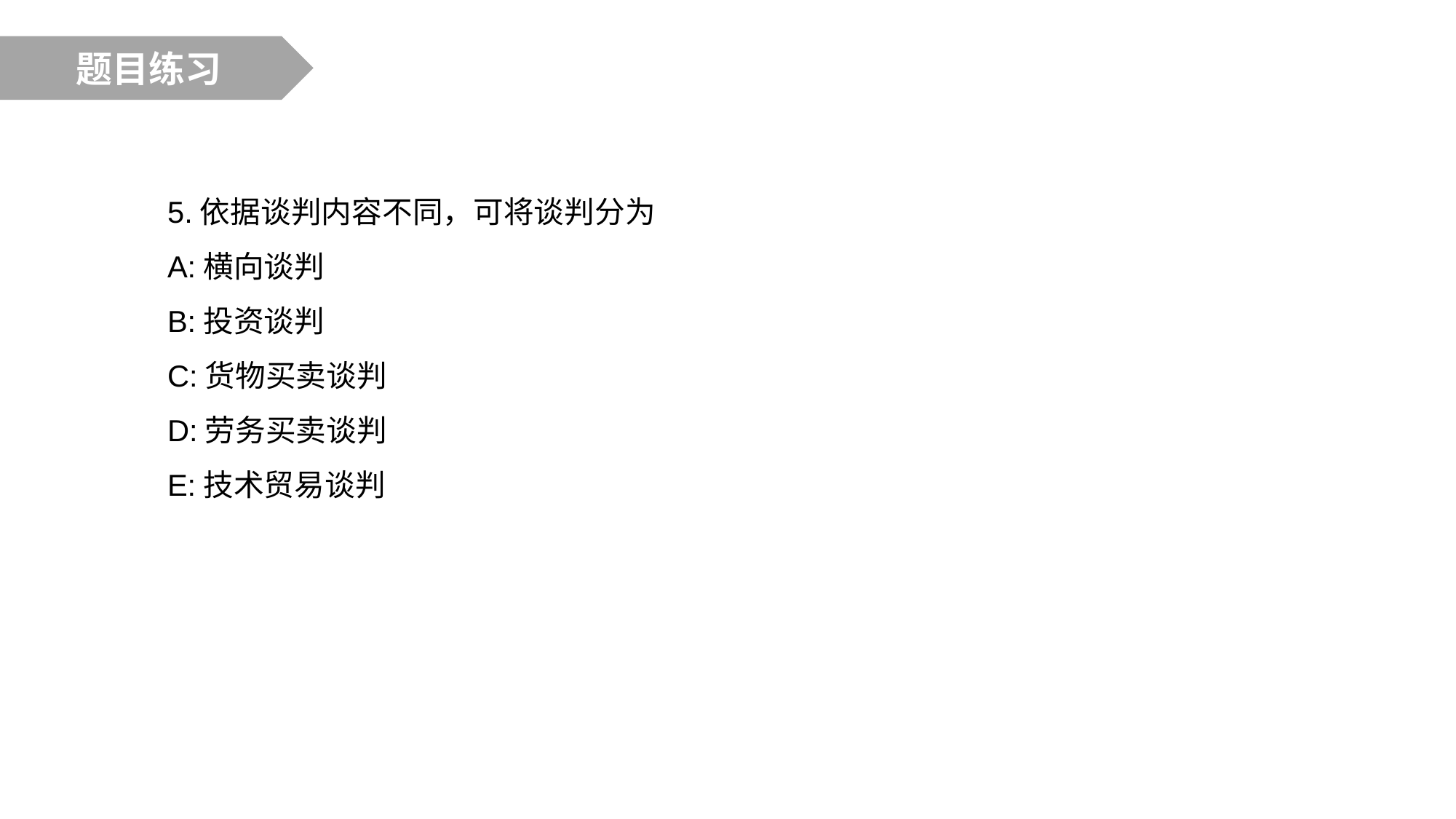

题目练习
5.依据谈判内容不同，可将谈判分为
A:横向谈判
B:投资谈判
C:货物买卖谈判
D:劳务买卖谈判
E:技术贸易谈判